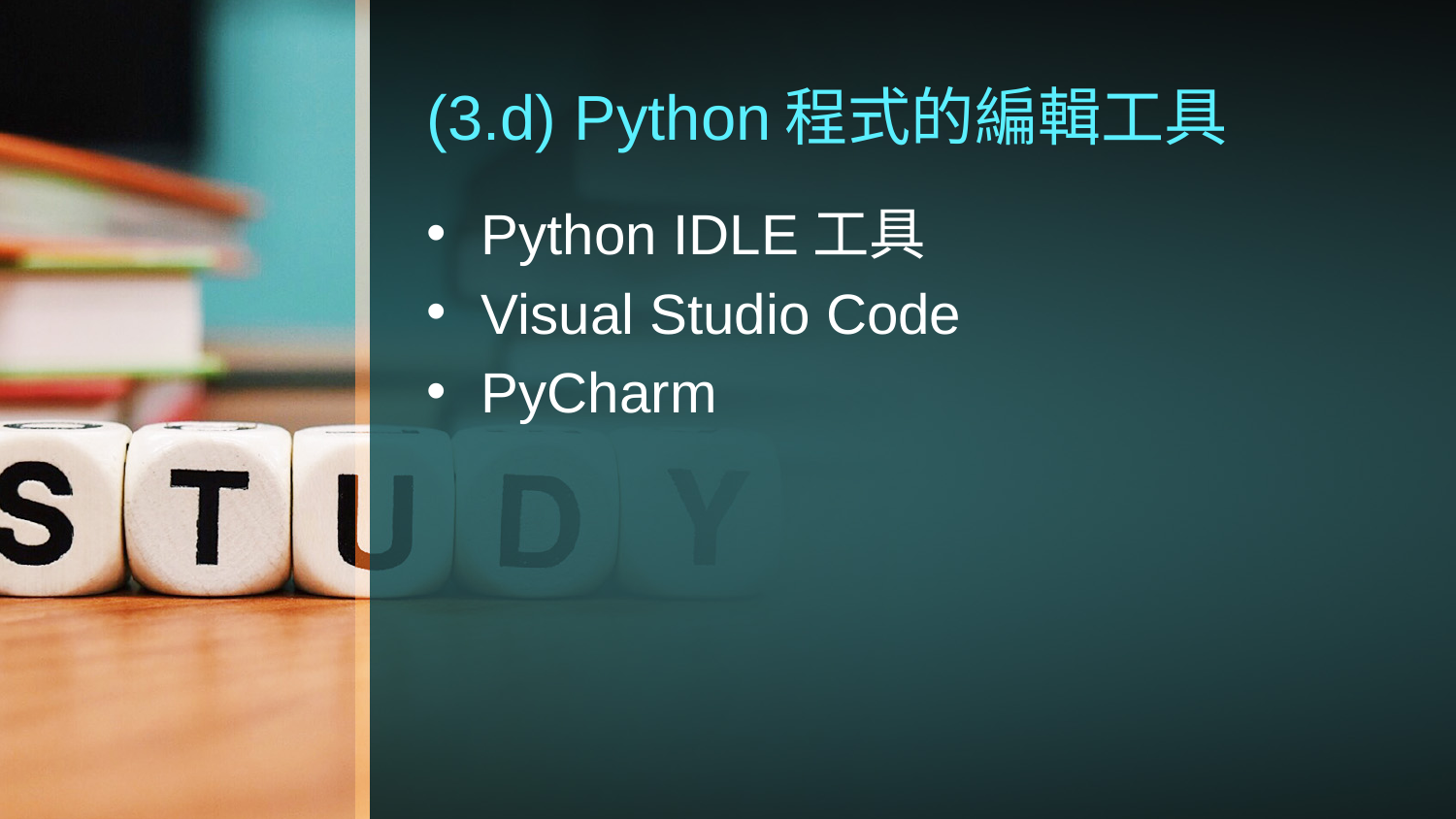

# (3.d) Python程式的編輯工具
Python IDLE工具
Visual Studio Code
PyCharm